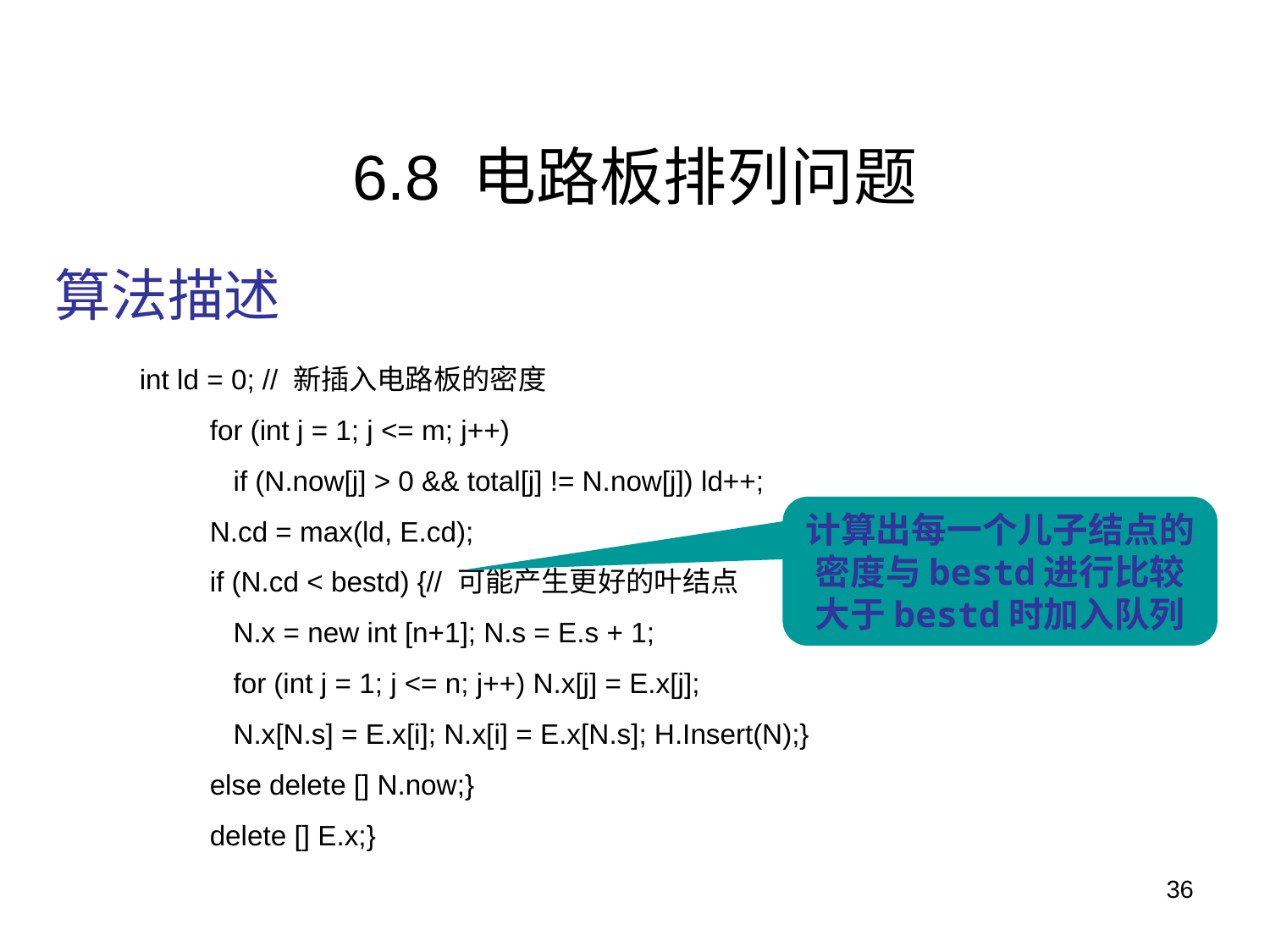

# 6.8 电路板排列问题
算法描述
int ld = 0; // 新插入电路板的密度
         for (int j = 1; j <= m; j++)
            if (N.now[j] > 0 && total[j] != N.now[j]) ld++;
         N.cd = max(ld, E.cd);
         if (N.cd < bestd) {// 可能产生更好的叶结点
            N.x = new int [n+1]; N.s = E.s + 1;
            for (int j = 1; j <= n; j++) N.x[j] = E.x[j];
            N.x[N.s] = E.x[i]; N.x[i] = E.x[N.s]; H.Insert(N);}
         else delete [] N.now;}
         delete [] E.x;}
计算出每一个儿子结点的密度与bestd进行比较大于bestd时加入队列
36